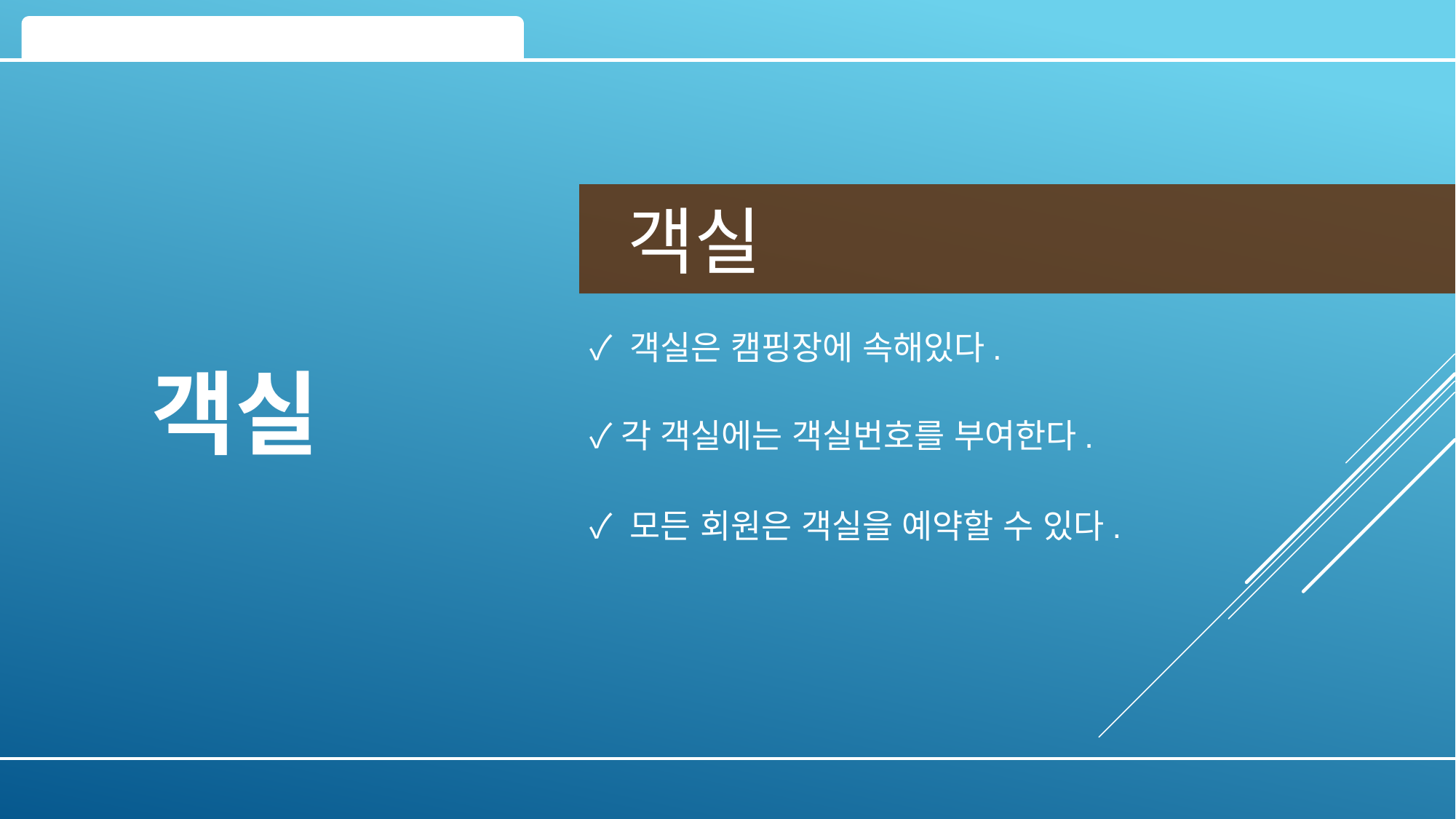

요구사항분석
 객실
✓ 객실은 캠핑장에 속해있다.
객실
✓각 객실에는 객실번호를 부여한다.
✓ 모든 회원은 객실을 예약할 수 있다.